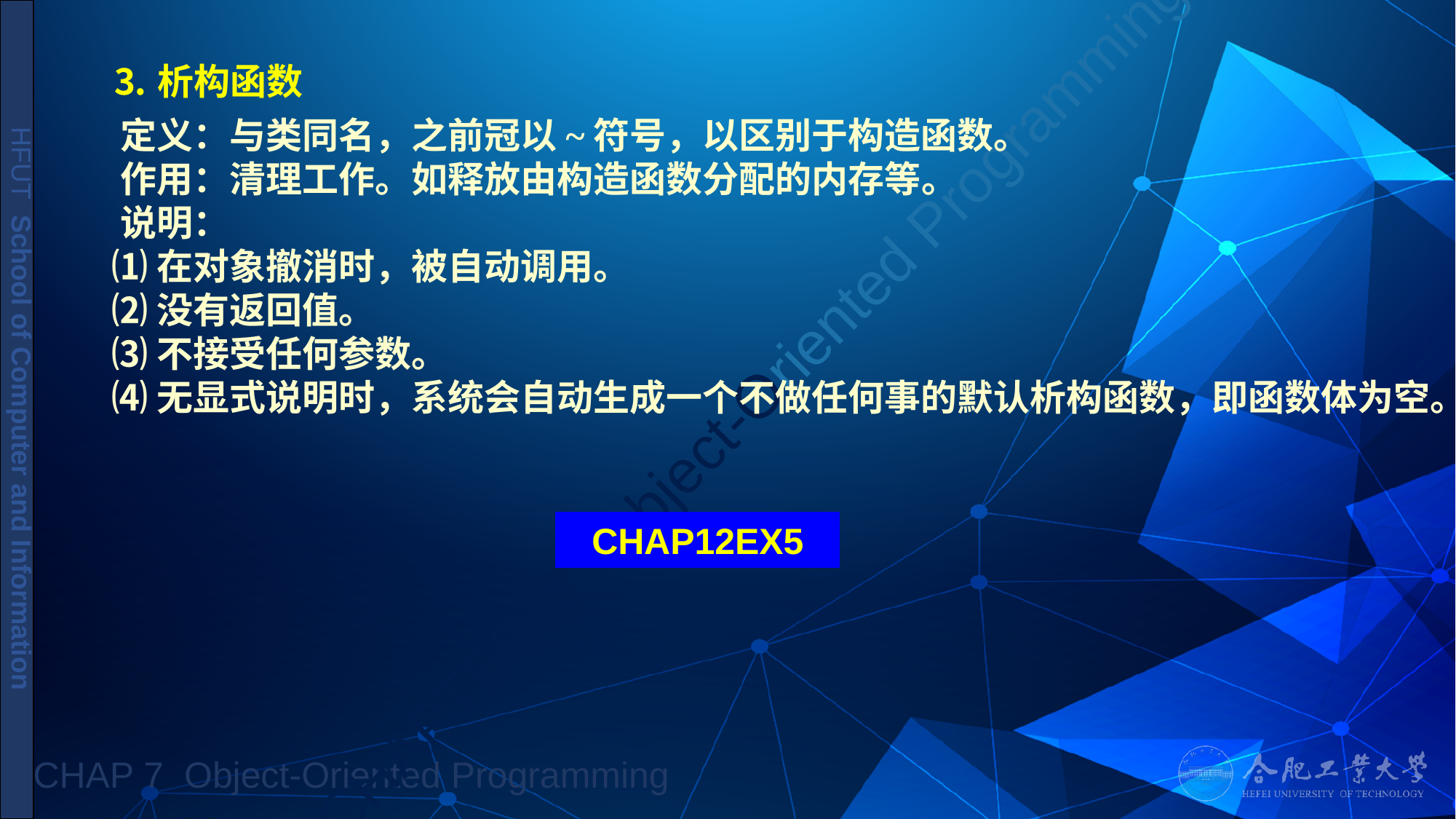

# ⒊析构函数
        定义：与类同名，之前冠以~符号，以区别于构造函数。
        作用：清理工作。如释放由构造函数分配的内存等。
        说明：
        ⑴在对象撤消时，被自动调用。
        ⑵没有返回值。
        ⑶不接受任何参数。
        ⑷无显式说明时，系统会自动生成一个不做任何事的默认析构函数，即函数体为空。
CHAP12EX5